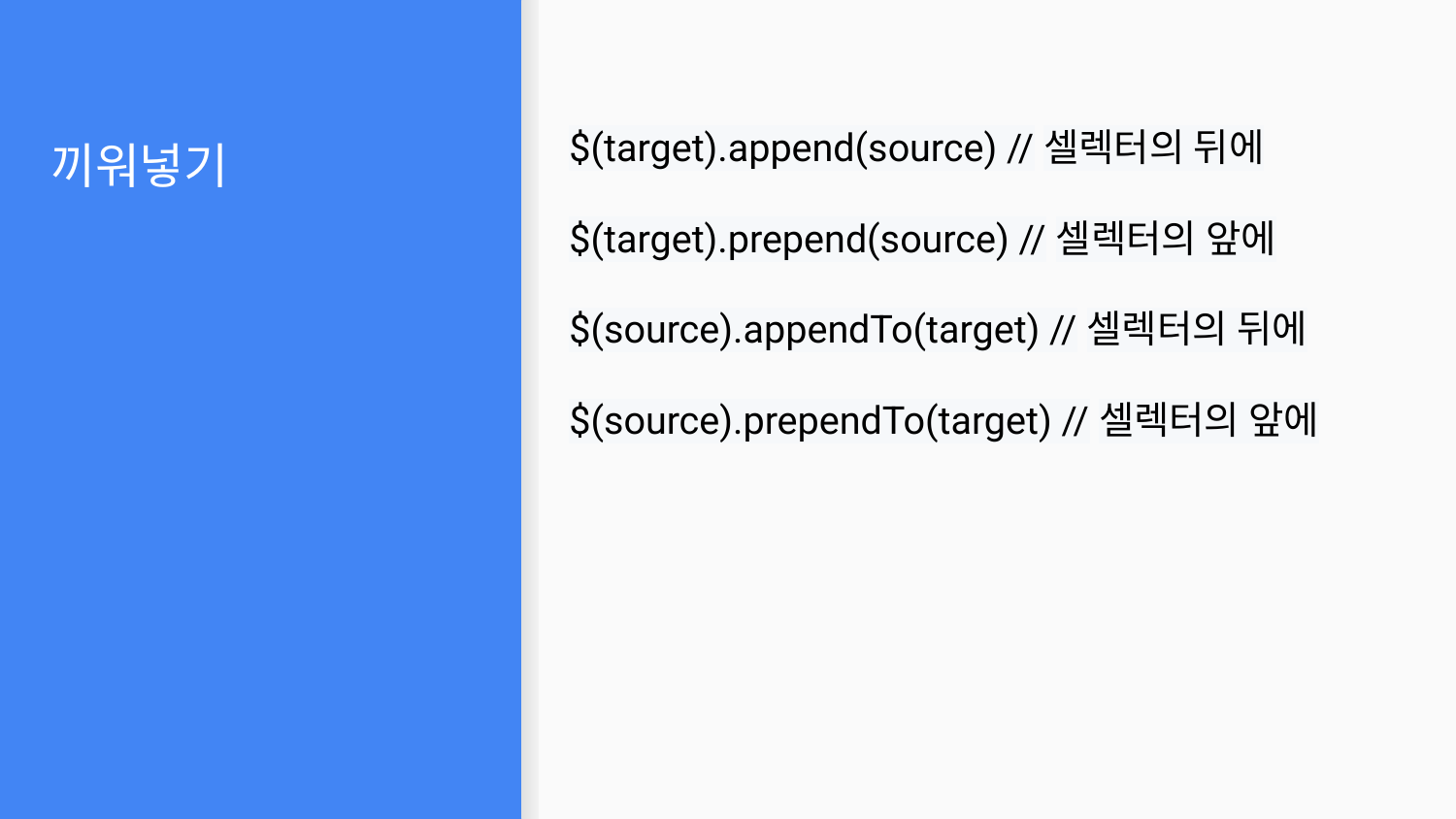

$(target).append(source) //셀렉터의 뒤에
$(target).prepend(source) //셀렉터의 앞에
$(source).appendTo(target) //셀렉터의 뒤에
$(source).prependTo(target) //셀렉터의 앞에

# 끼워넣기